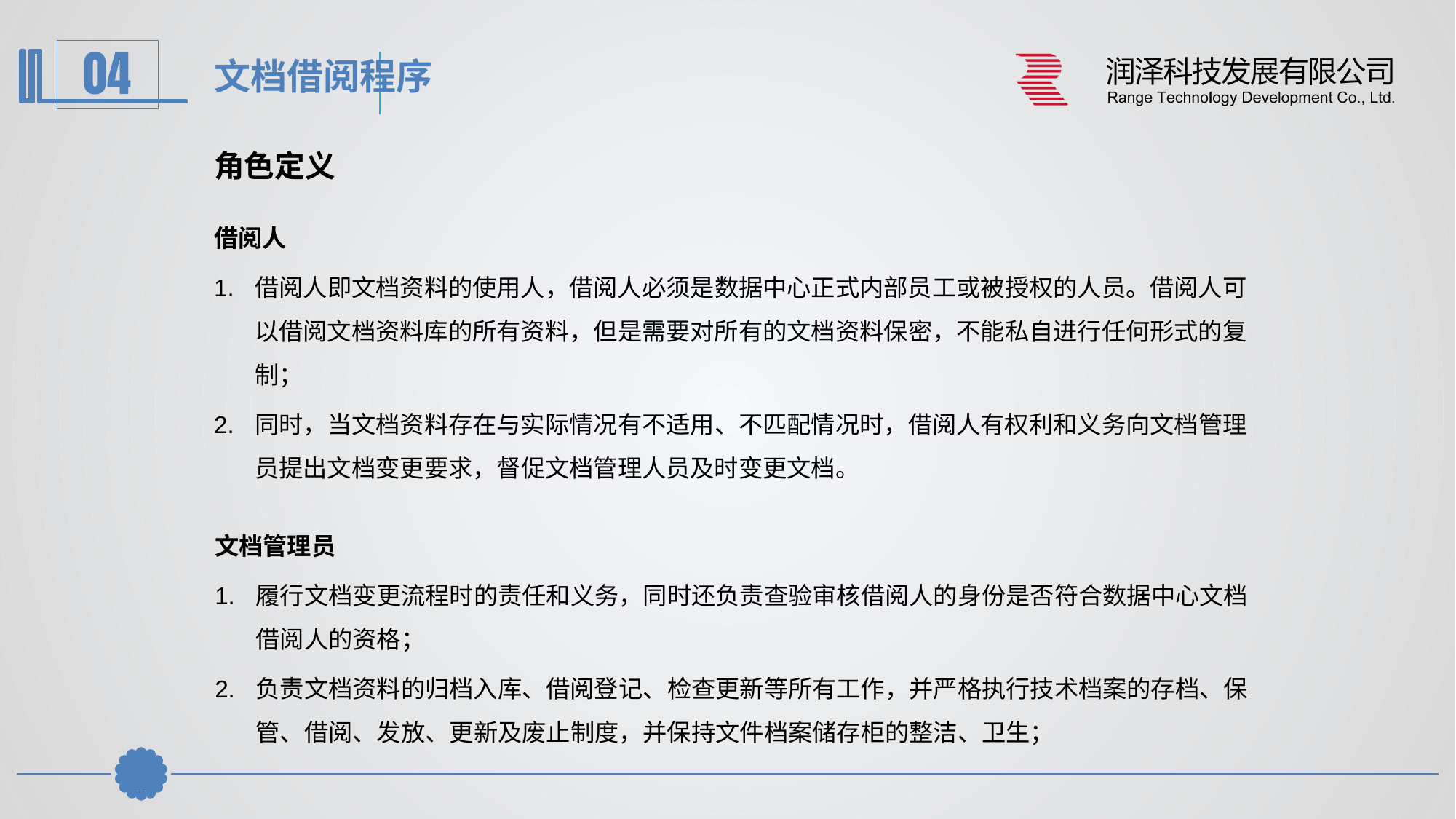

文档借阅程序
角色定义
借阅人
借阅人即文档资料的使用人，借阅人必须是数据中心正式内部员工或被授权的人员。借阅人可以借阅文档资料库的所有资料，但是需要对所有的文档资料保密，不能私自进行任何形式的复制；
同时，当文档资料存在与实际情况有不适用、不匹配情况时，借阅人有权利和义务向文档管理员提出文档变更要求，督促文档管理人员及时变更文档。
文档管理员
履行文档变更流程时的责任和义务，同时还负责查验审核借阅人的身份是否符合数据中心文档借阅人的资格；
负责文档资料的归档入库、借阅登记、检查更新等所有工作，并严格执行技术档案的存档、保管、借阅、发放、更新及废止制度，并保持文件档案储存柜的整洁、卫生；
20